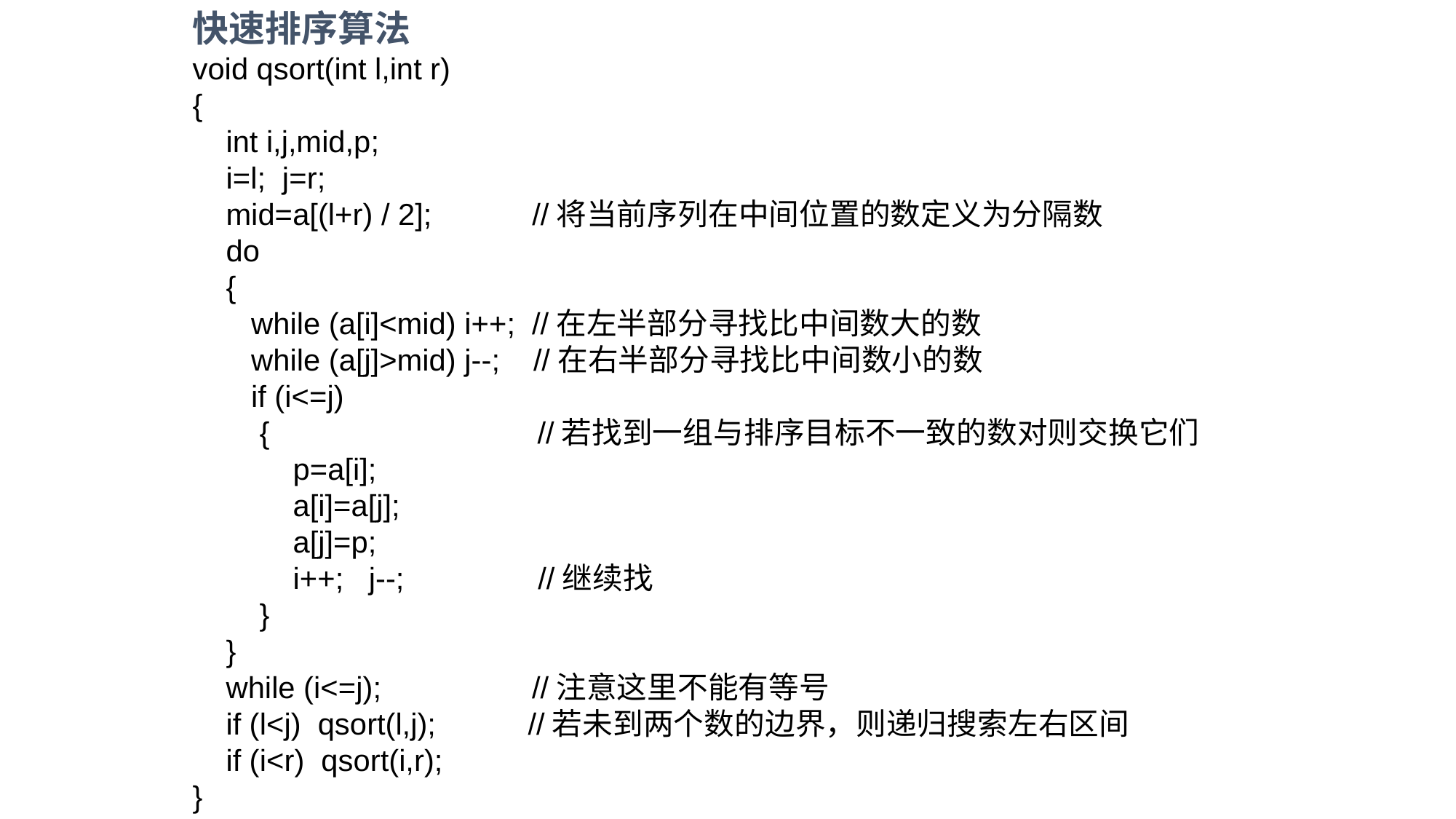

快速排序算法
void qsort(int l,int r)
{
    int i,j,mid,p;
    i=l;  j=r;
    mid=a[(l+r) / 2];            //将当前序列在中间位置的数定义为分隔数
    do
    {
       while (a[i]<mid) i++;  //在左半部分寻找比中间数大的数
       while (a[j]>mid) j--;    //在右半部分寻找比中间数小的数
       if (i<=j)
        {                                //若找到一组与排序目标不一致的数对则交换它们
            p=a[i];
            a[i]=a[j];
            a[j]=p;
            i++;   j--;                //继续找
        }
    }
    while (i<=j);                  //注意这里不能有等号
    if (l<j)  qsort(l,j);           //若未到两个数的边界，则递归搜索左右区间
    if (i<r)  qsort(i,r);
}